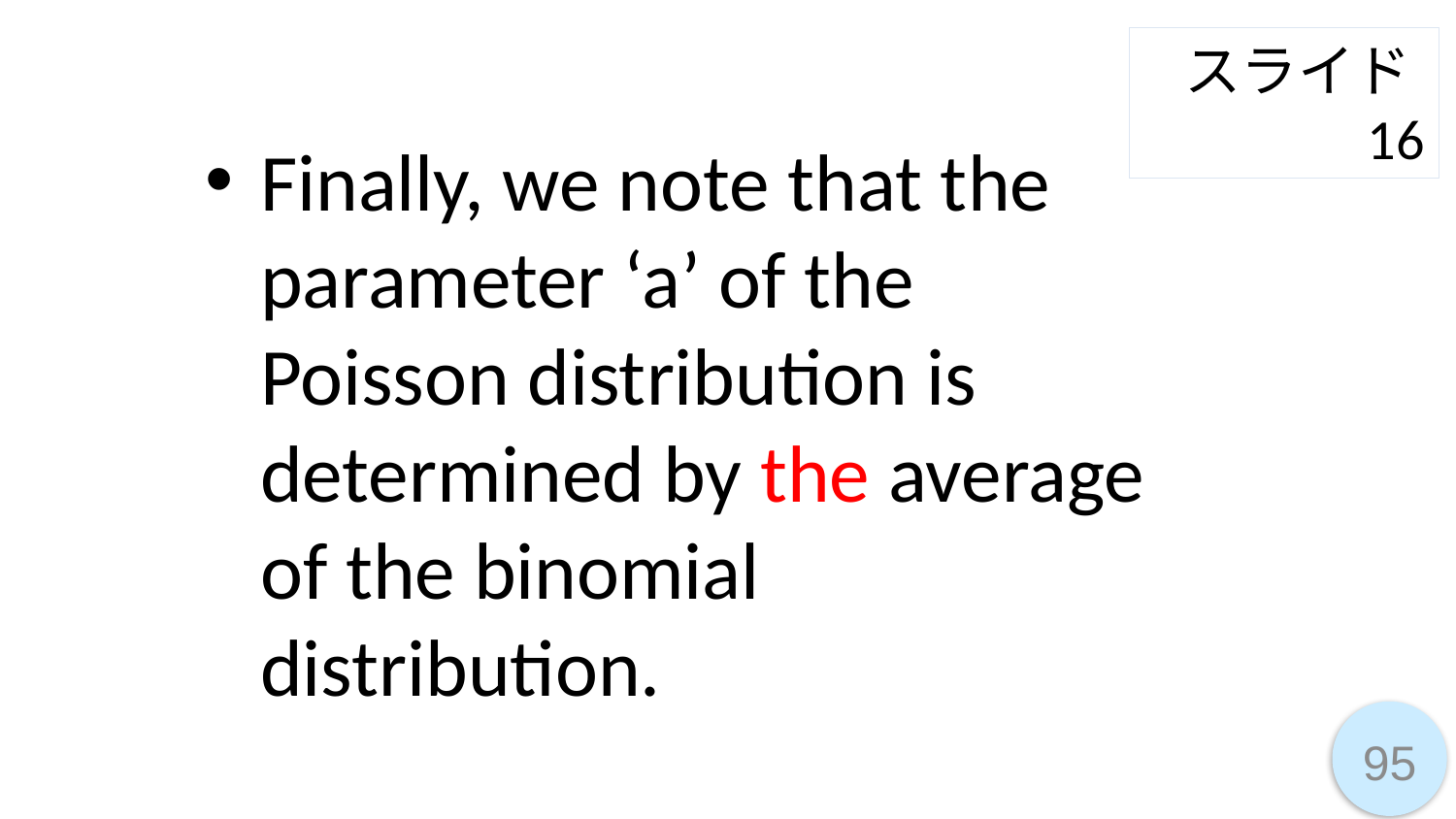

スライド16
Finally, we note that the parameter ‘a’ of the Poisson distribution is determined by the average of the binomial distribution.
95